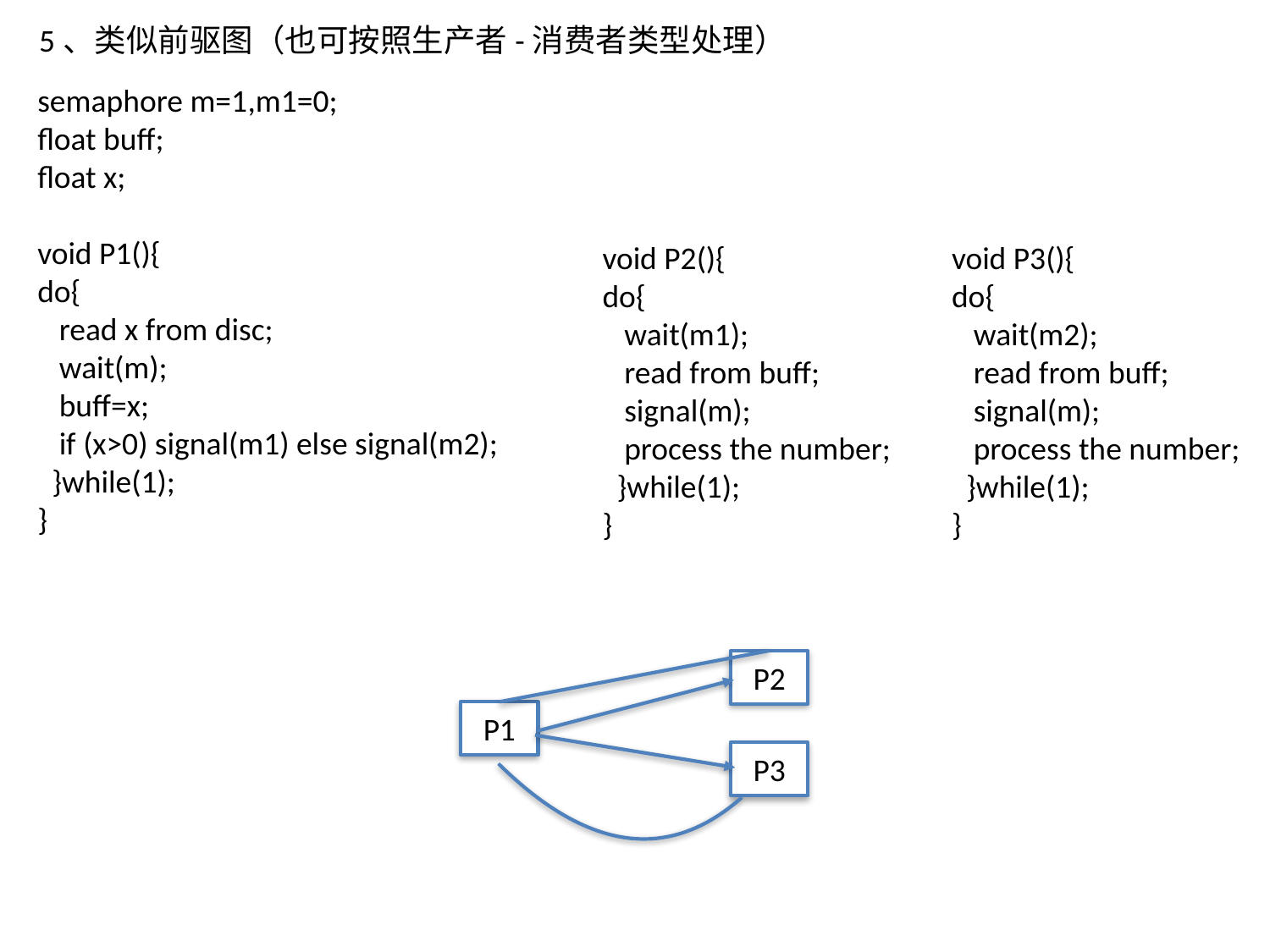

5、类似前驱图（也可按照生产者-消费者类型处理）
semaphore m=1,m1=0;
float buff;
float x;

void P1(){
do{
   read x from disc;
   wait(m);
   buff=x;
   if (x>0) signal(m1) else signal(m2);
  }while(1);
}
void P2(){
do{
   wait(m1);
   read from buff;
   signal(m);
   process the number;
  }while(1);
}
void P3(){
do{
   wait(m2);
   read from buff;
   signal(m);
   process the number;
  }while(1);
}
P2

P1

P3